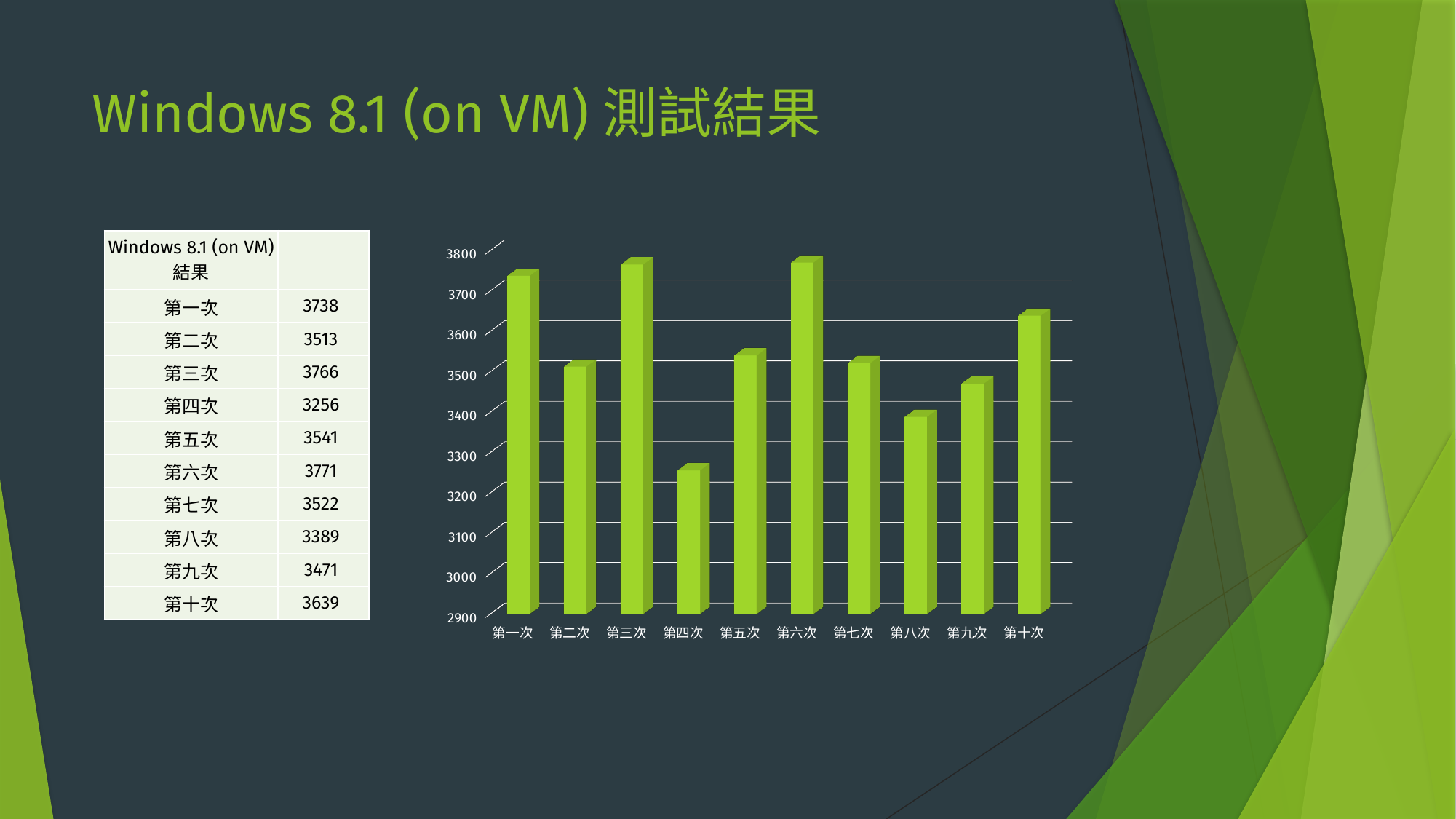

# Windows 8.1 (on VM)測試結果
| Windows 8.1 (on VM) 結果 |  |
| --- | --- |
| 第一次 | 3738 |
| 第二次 | 3513 |
| 第三次 | 3766 |
| 第四次 | 3256 |
| 第五次 | 3541 |
| 第六次 | 3771 |
| 第七次 | 3522 |
| 第八次 | 3389 |
| 第九次 | 3471 |
| 第十次 | 3639 |

[unsupported chart]